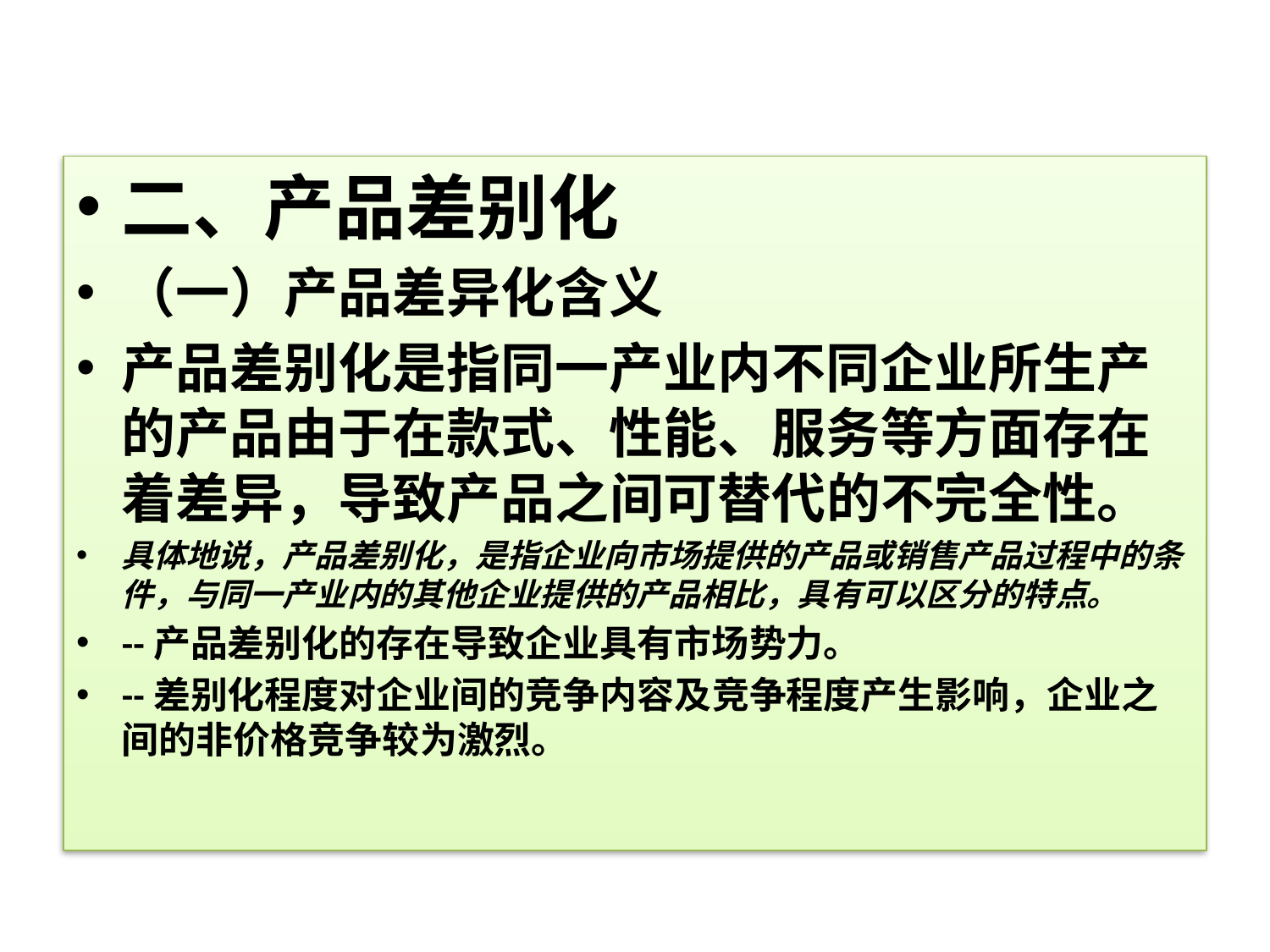

#
二、产品差别化
（一）产品差异化含义
产品差别化是指同一产业内不同企业所生产的产品由于在款式、性能、服务等方面存在着差异，导致产品之间可替代的不完全性。
具体地说，产品差别化，是指企业向市场提供的产品或销售产品过程中的条件，与同一产业内的其他企业提供的产品相比，具有可以区分的特点。
--产品差别化的存在导致企业具有市场势力。
--差别化程度对企业间的竞争内容及竞争程度产生影响，企业之间的非价格竞争较为激烈。